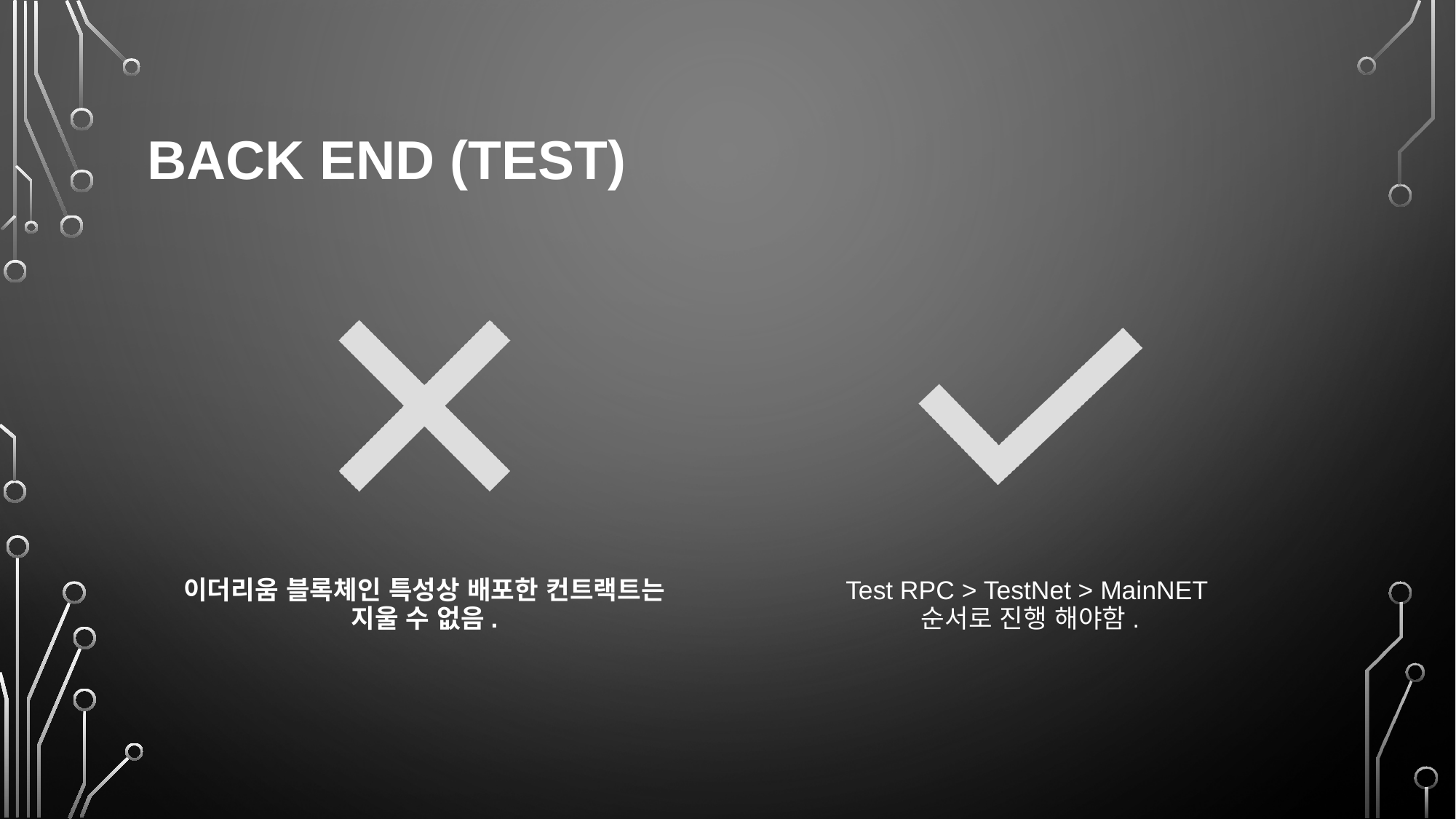

# Back End (Test)
이더리움 블록체인 특성상 배포한 컨트랙트는 지울 수 없음.
Test RPC > TestNet > MainNET
순서로 진행 해야함.